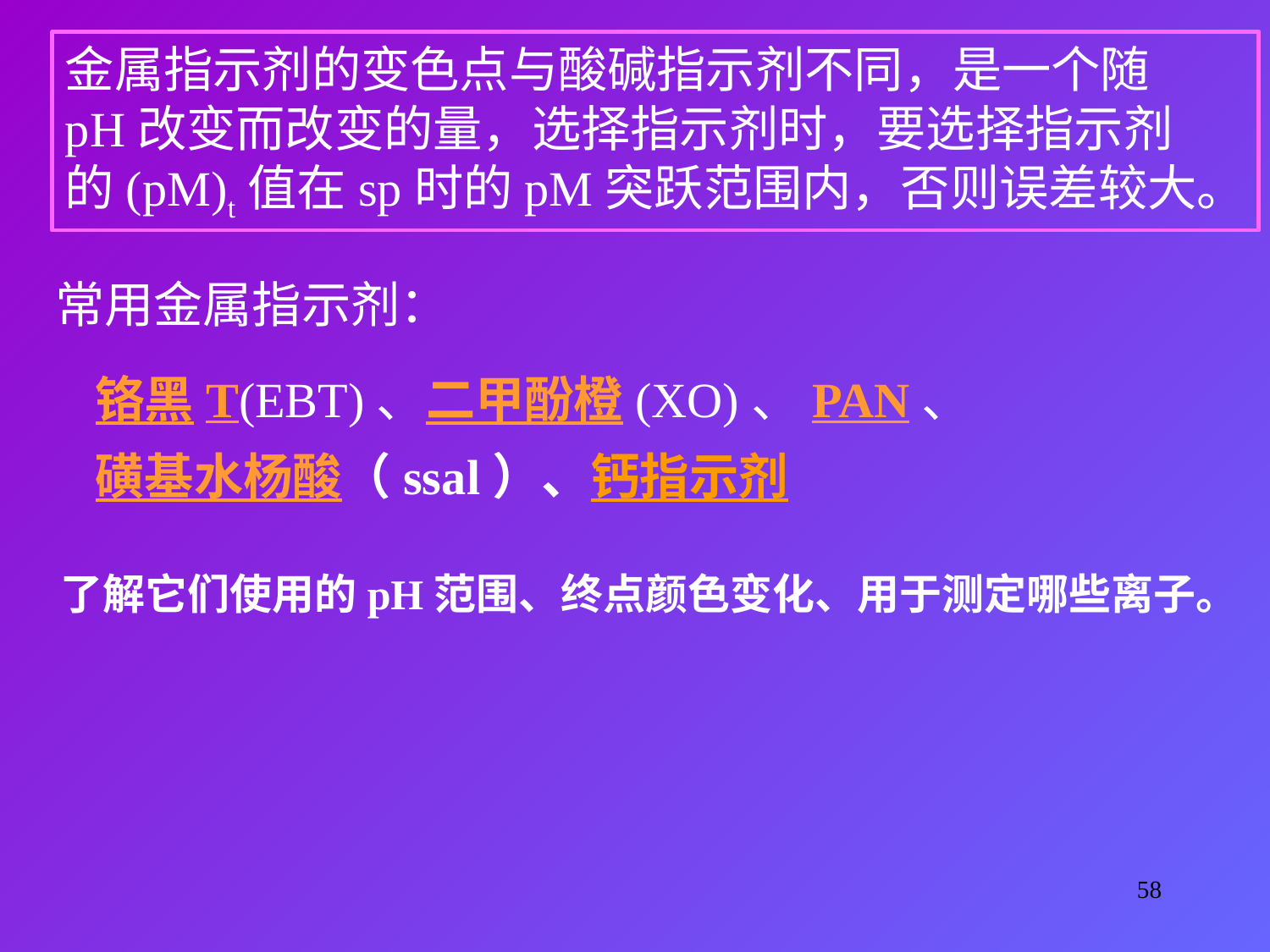

金属指示剂的变色点与酸碱指示剂不同，是一个随
pH改变而改变的量，选择指示剂时，要选择指示剂
的(pM)t值在sp时的pM突跃范围内，否则误差较大。
常用金属指示剂：
铬黑T(EBT)、二甲酚橙(XO)、PAN、
磺基水杨酸（ssal）、钙指示剂
了解它们使用的pH范围、终点颜色变化、用于测定哪些离子。
58